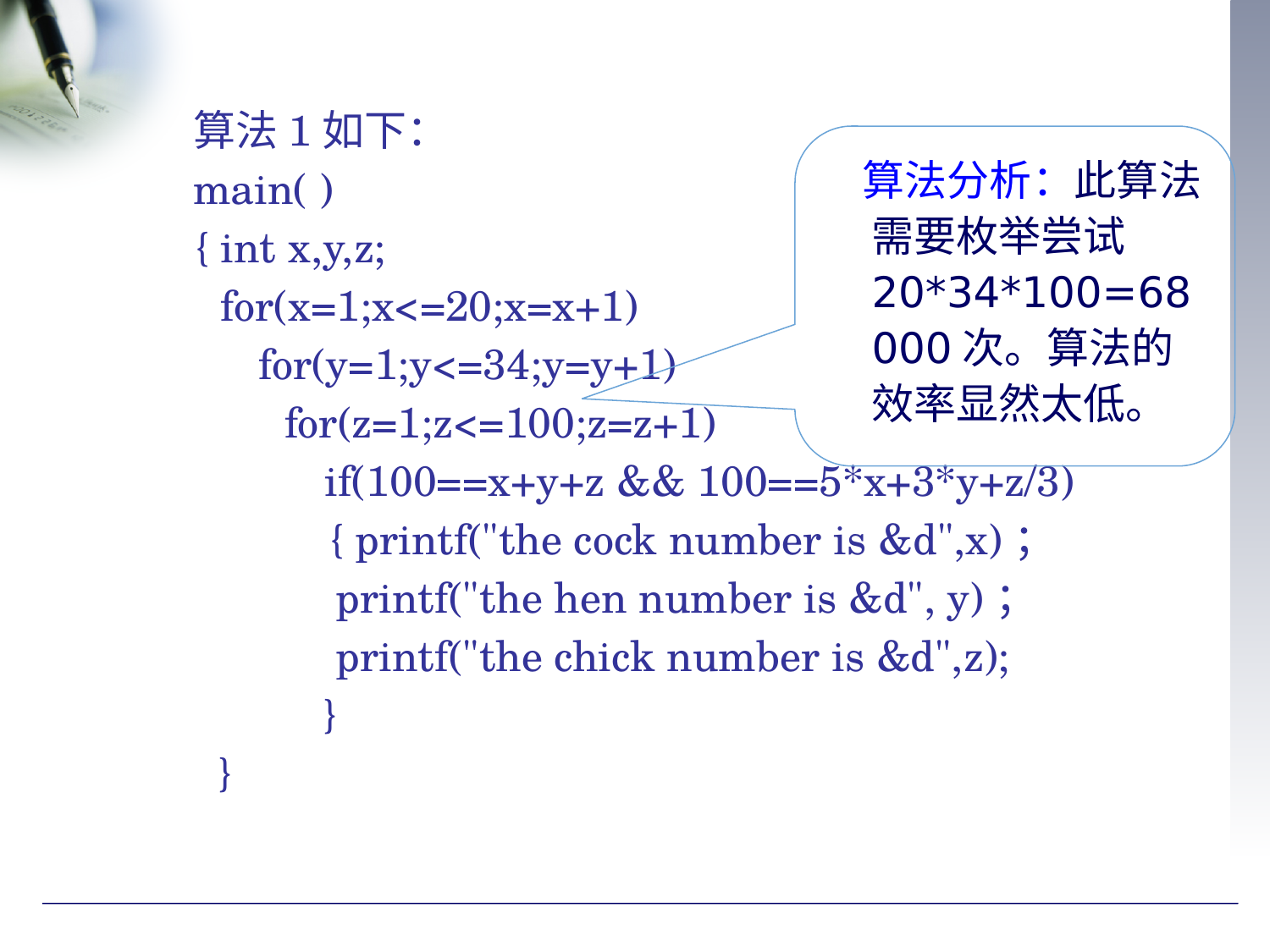

算法1如下：
main( )
           { int x,y,z;
             for(x=1;x<=20;x=x+1)
                for(y=1;y<=34;y=y+1)
                  for(z=1;z<=100;z=z+1)
                     if(100==x+y+z && 100==5*x+3*y+z/3)
                      { printf("the cock number is &d",x)；
            printf("the hen number is &d", y)；
            printf("the chick number is &d",z);
           }
             }

   算法分析：此算法需要枚举尝试20*34*100=68000次。算法的效率显然太低。
8